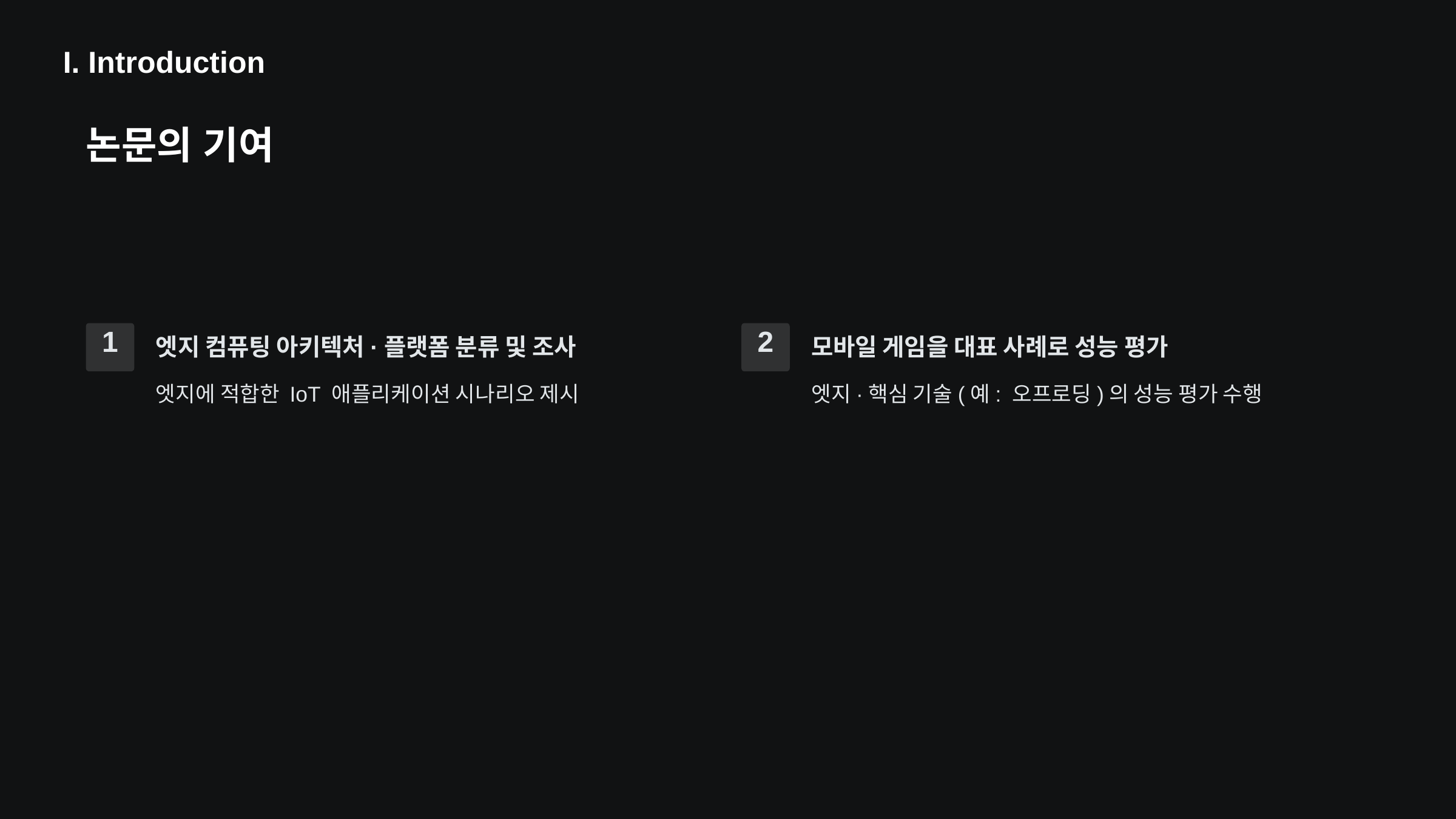

I. Introduction
논문의 기여

1
2
엣지 컴퓨팅 아키텍처·플랫폼 분류 및 조사
모바일 게임을 대표 사례로 성능 평가
엣지에 적합한 IoT 애플리케이션 시나리오 제시
엣지·핵심 기술(예: 오프로딩)의 성능 평가 수행